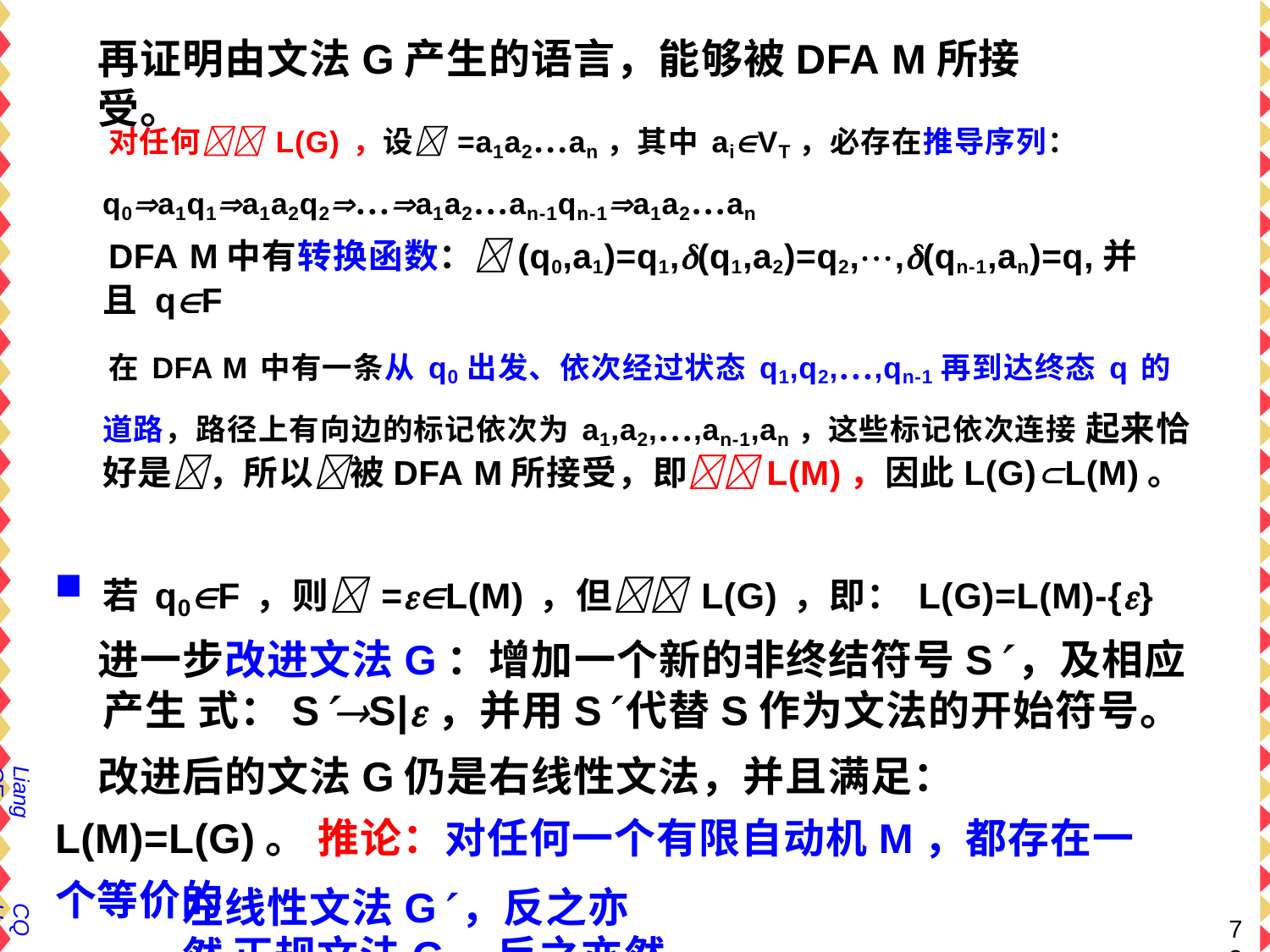

# 再证明由文法G产生的语言，能够被DFA M所接受。
对任何ω∈L(G)，设ω=a1a2…an，其中ai∈VT，必存在推导序列：
q0⇒a1q1⇒a1a2q2⇒…⇒a1a2…an-1qn-1⇒a1a2…an
DFA M中有转换函数：δ(q0,a1)=q1,δ(q1,a2)=q2,…,δ(qn-1,an)=q,并且 q∈F
在DFA M中有一条从q0出发、依次经过状态q1,q2,…,qn-1再到达终态q的 道路，路径上有向边的标记依次为a1,a2,…,an-1,an，这些标记依次连接 起来恰好是ω，所以ω被DFA M所接受，即ω∈L(M)，因此L(G)⊂L(M)。

若q0∈F，则ω=ε∈L(M)，但ε∉L(G)，即：L(G)=L(M)-{ε}
进一步改进文法G：增加一个新的非终结符号S′，及相应产生 式：S′→S|ε，并用S′代替S作为文法的开始符号。
改进后的文法G仍是右线性文法，并且满足：L(M)=L(G)。 推论：对任何一个有限自动机M，都存在一个等价的
正规文法G，反之亦然。
推论：对任何一个右线性文法G，都存在一个等价的
Liang GE
左线性文法G′，反之亦然。
CQU
73